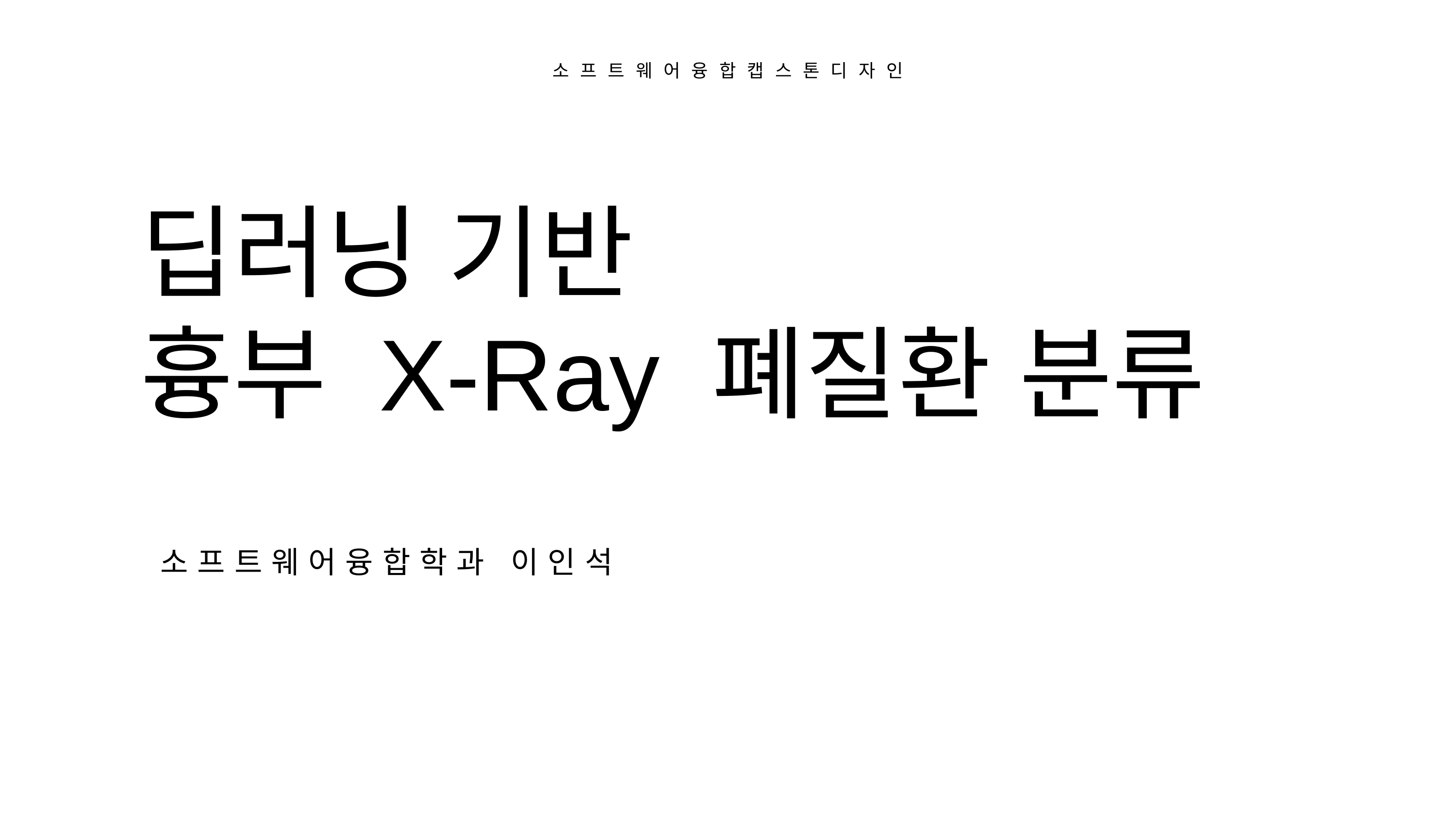

소프트웨어융합캡스톤디자인
딥러닝 기반
흉부 X-Ray 폐질환 분류
소프트웨어융합학과 이인석